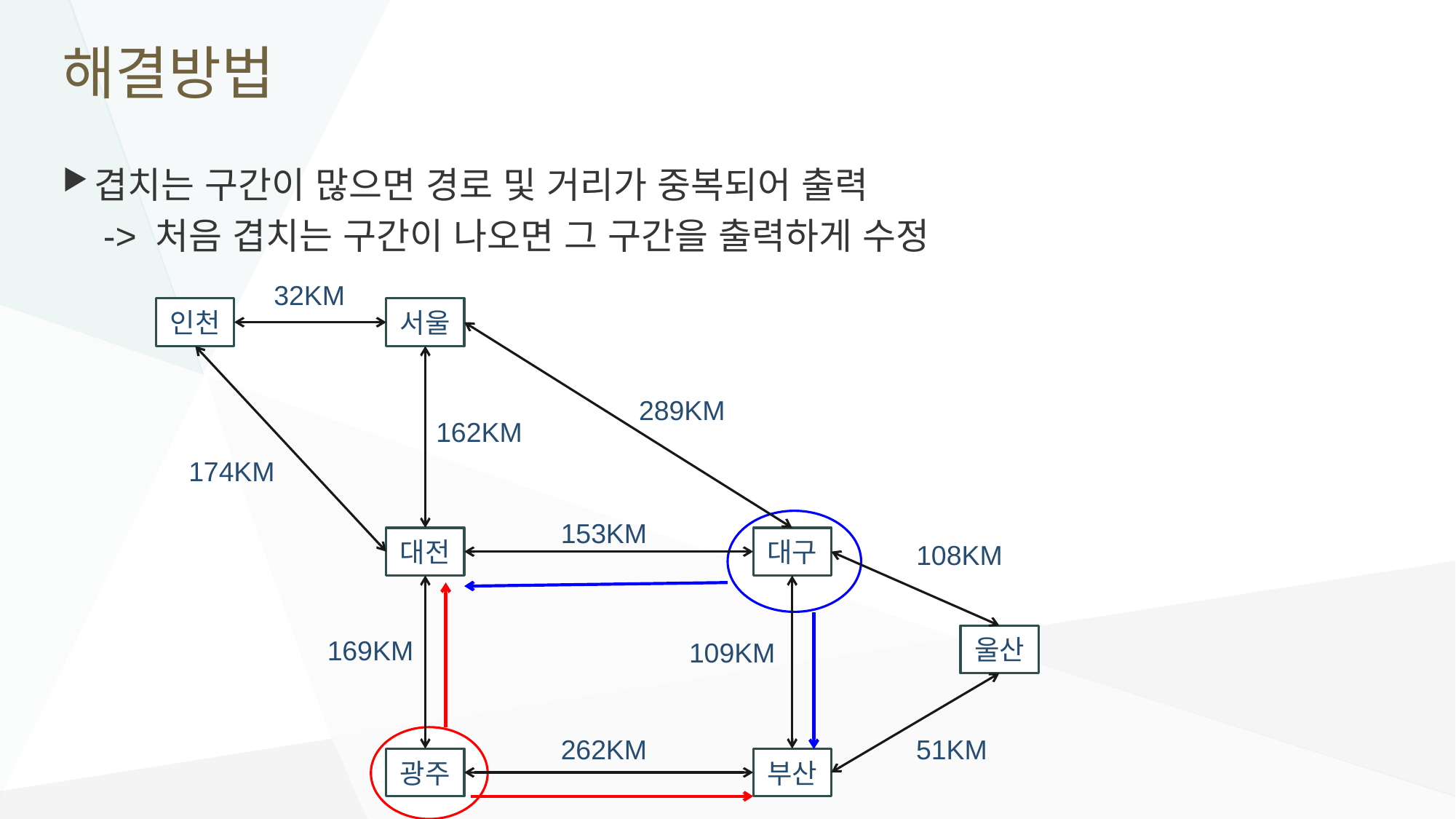

# 해결방법
겹치는 구간이 많으면 경로 및 거리가 중복되어 출력
    -> 처음 겹치는 구간이 나오면 그 구간을 출력하게 수정

32KM
인천
서울
289KM
162KM
174KM
153KM

대전
대구
108KM
울산
169KM
109KM

262KM
51KM
광주
부산